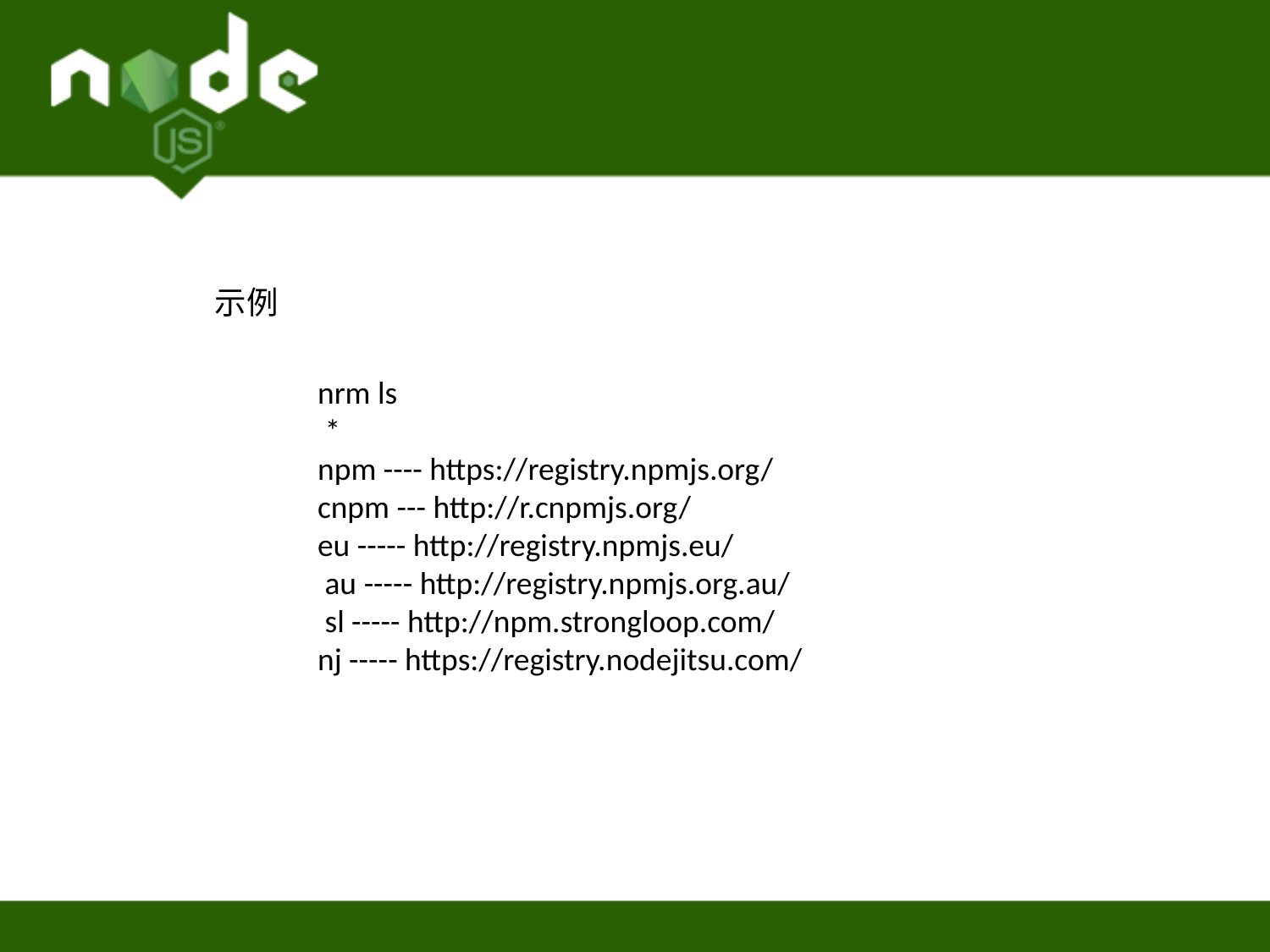

示例
nrm ls
 *
npm ---- https://registry.npmjs.org/
cnpm --- http://r.cnpmjs.org/
eu ----- http://registry.npmjs.eu/
 au ----- http://registry.npmjs.org.au/
 sl ----- http://npm.strongloop.com/
nj ----- https://registry.nodejitsu.com/